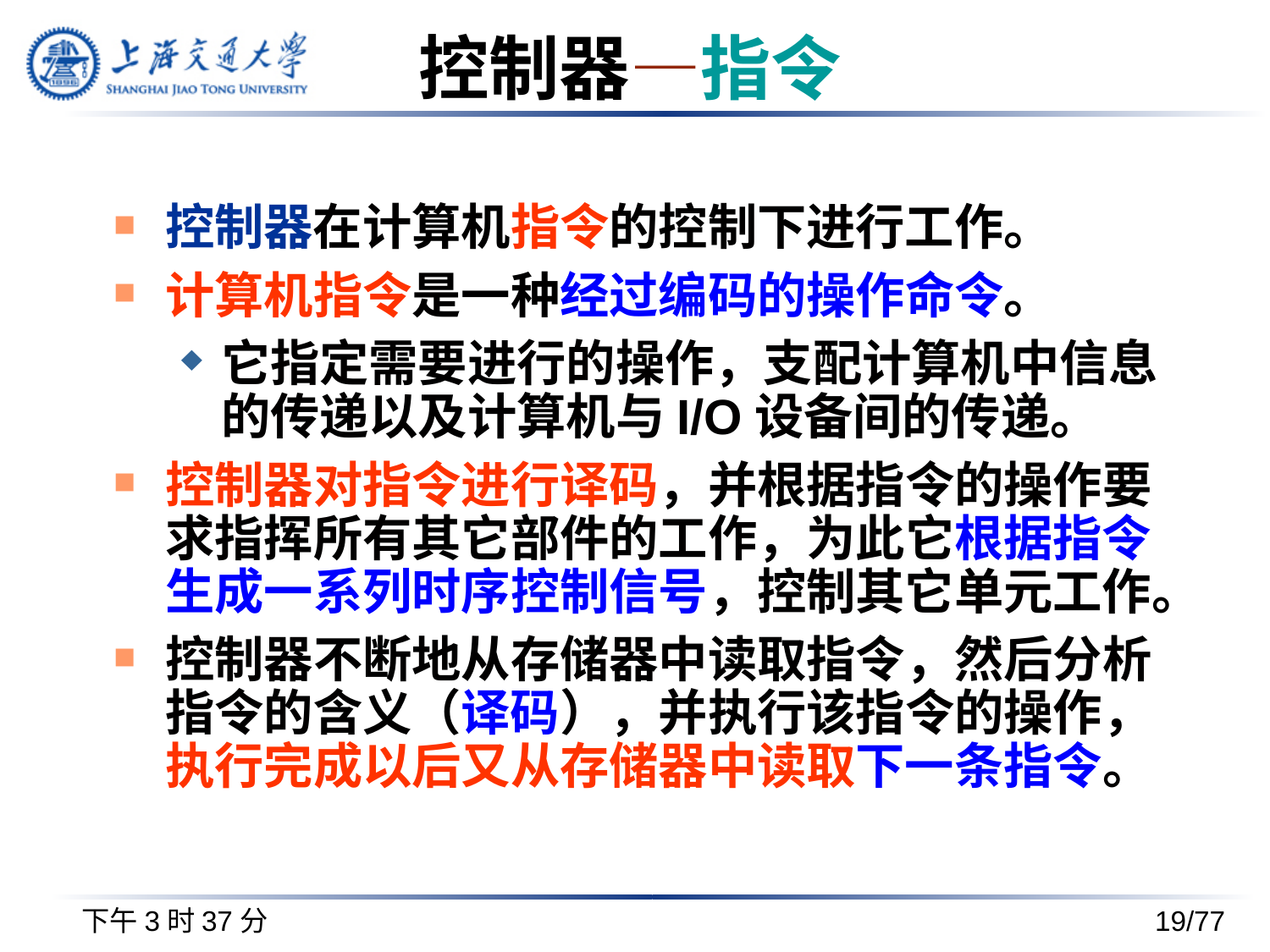

# 控制器—指令
控制器在计算机指令的控制下进行工作。
计算机指令是一种经过编码的操作命令。
它指定需要进行的操作，支配计算机中信息的传递以及计算机与I/O设备间的传递。
控制器对指令进行译码，并根据指令的操作要求指挥所有其它部件的工作，为此它根据指令生成一系列时序控制信号，控制其它单元工作。
控制器不断地从存储器中读取指令，然后分析指令的含义（译码），并执行该指令的操作，执行完成以后又从存储器中读取下一条指令。
下午3时37分
19/77